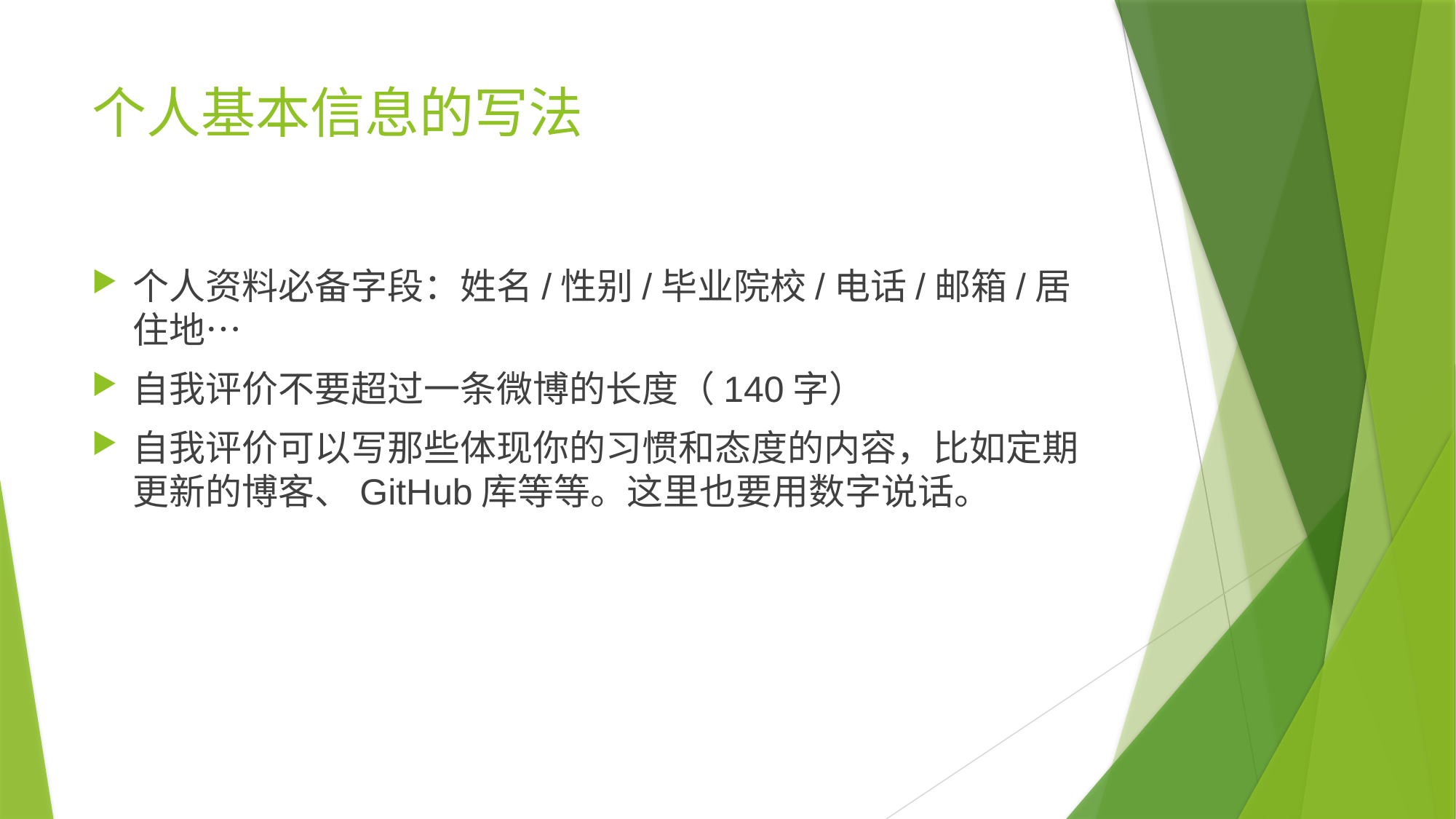

# 个人基本信息的写法
个人资料必备字段：姓名/性别/毕业院校/电话/邮箱/居住地…
自我评价不要超过一条微博的长度（140字）
自我评价可以写那些体现你的习惯和态度的内容，比如定期更新的博客、GitHub库等等。这里也要用数字说话。